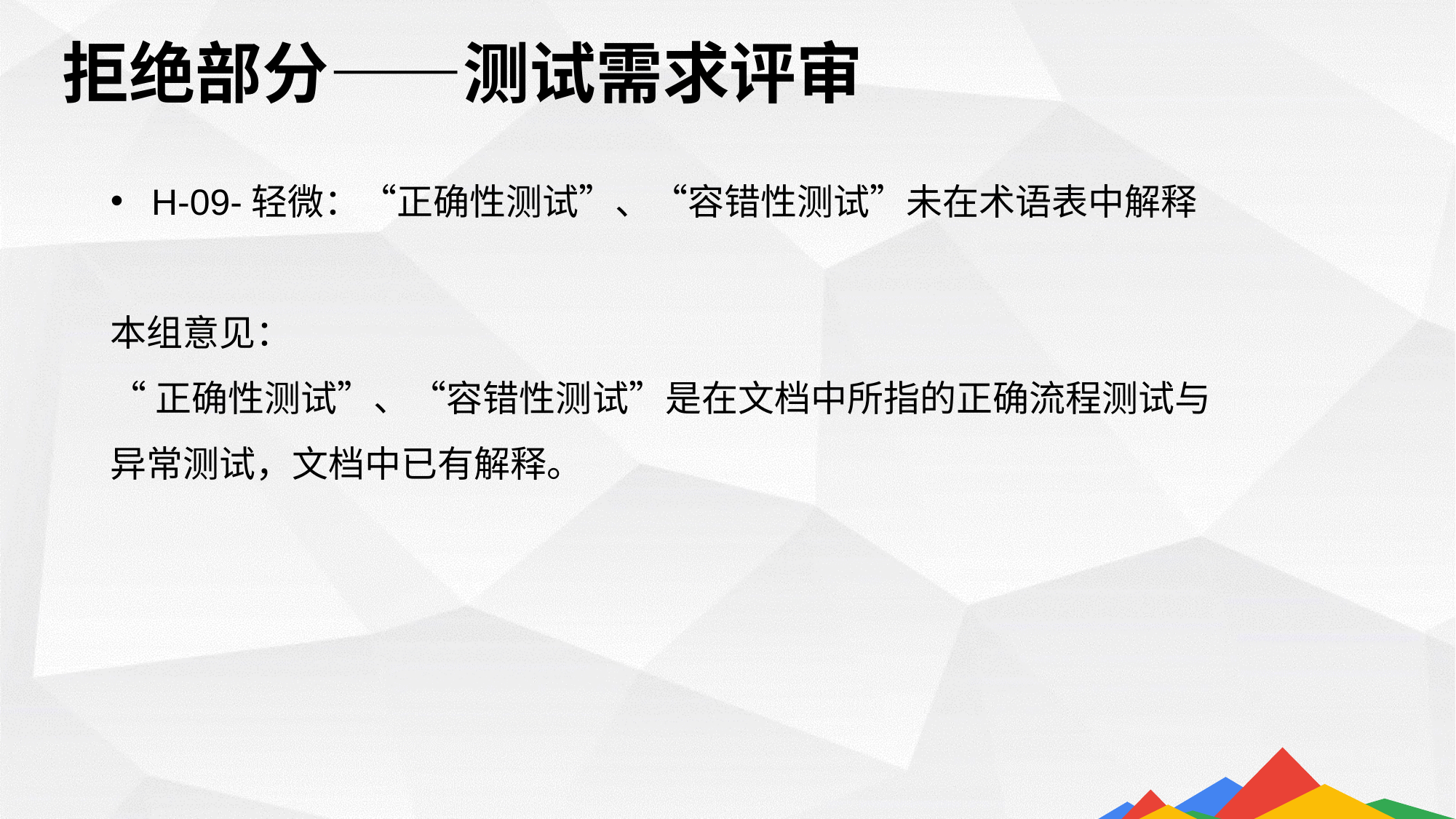

拒绝部分——测试需求评审
H-09-轻微：“正确性测试”、“容错性测试”未在术语表中解释

本组意见：
“正确性测试”、“容错性测试”是在文档中所指的正确流程测试与异常测试，文档中已有解释。